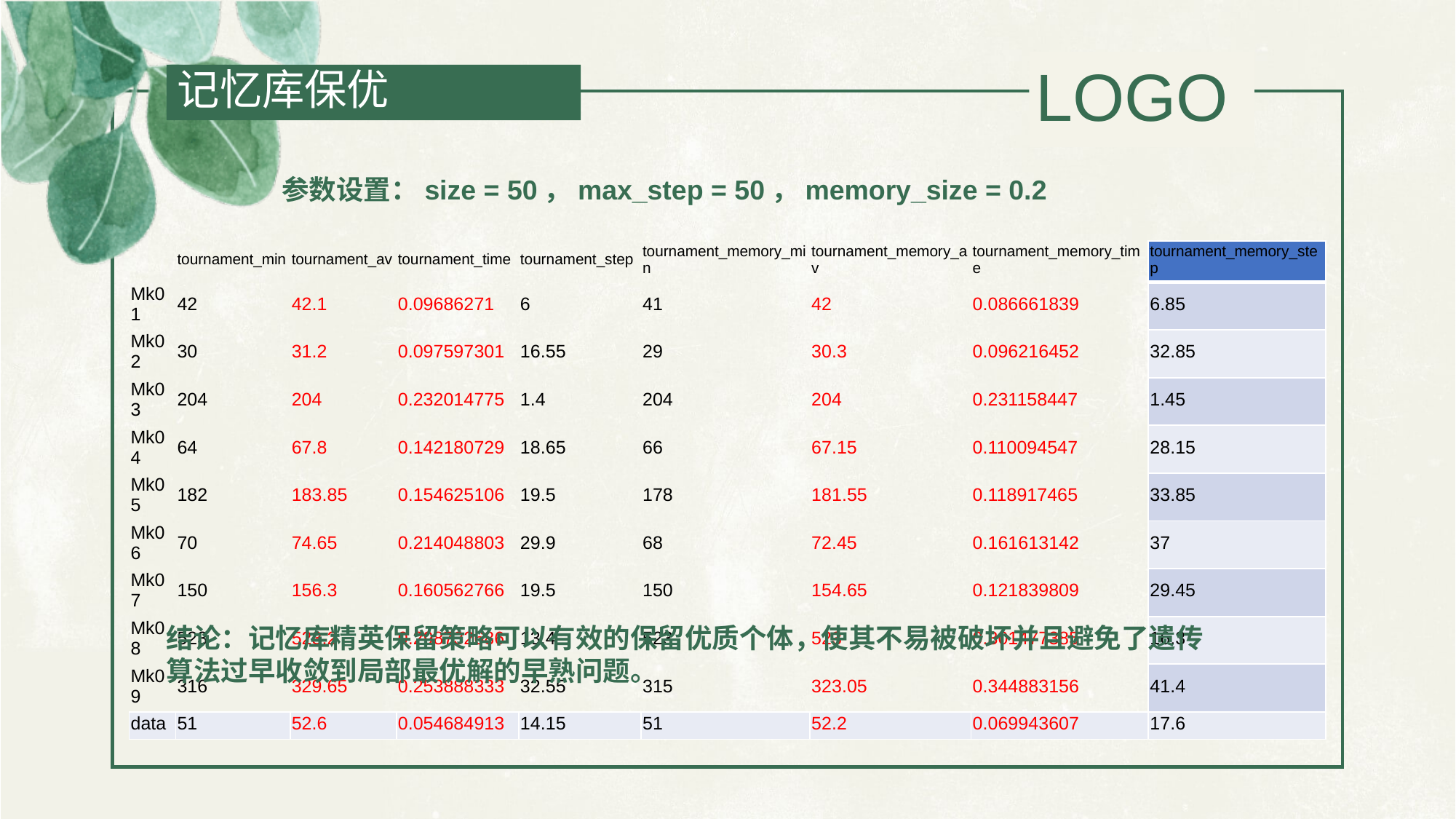

记忆库保优
参数设置：size = 50，max_step = 50，memory_size = 0.2
|  | tournament\_min | tournament\_av | tournament\_time | tournament\_step | tournament\_memory\_min | tournament\_memory\_av | tournament\_memory\_time | tournament\_memory\_step |
| --- | --- | --- | --- | --- | --- | --- | --- | --- |
| Mk01 | 42 | 42.1 | 0.09686271 | 6 | 41 | 42 | 0.086661839 | 6.85 |
| Mk02 | 30 | 31.2 | 0.097597301 | 16.55 | 29 | 30.3 | 0.096216452 | 32.85 |
| Mk03 | 204 | 204 | 0.232014775 | 1.4 | 204 | 204 | 0.231158447 | 1.45 |
| Mk04 | 64 | 67.8 | 0.142180729 | 18.65 | 66 | 67.15 | 0.110094547 | 28.15 |
| Mk05 | 182 | 183.85 | 0.154625106 | 19.5 | 178 | 181.55 | 0.118917465 | 33.85 |
| Mk06 | 70 | 74.65 | 0.214048803 | 29.9 | 68 | 72.45 | 0.161613142 | 37 |
| Mk07 | 150 | 156.3 | 0.160562766 | 19.5 | 150 | 154.65 | 0.121839809 | 29.45 |
| Mk08 | 523 | 523.2 | 0.298732686 | 13.4 | 523 | 523 | 0.301477385 | 16.3 |
| Mk09 | 316 | 329.65 | 0.253888333 | 32.55 | 315 | 323.05 | 0.344883156 | 41.4 |
| data | 51 | 52.6 | 0.054684913 | 14.15 | 51 | 52.2 | 0.069943607 | 17.6 |
结论：记忆库精英保留策略可以有效的保留优质个体，使其不易被破坏并且避免了遗传算法过早收敛到局部最优解的早熟问题。